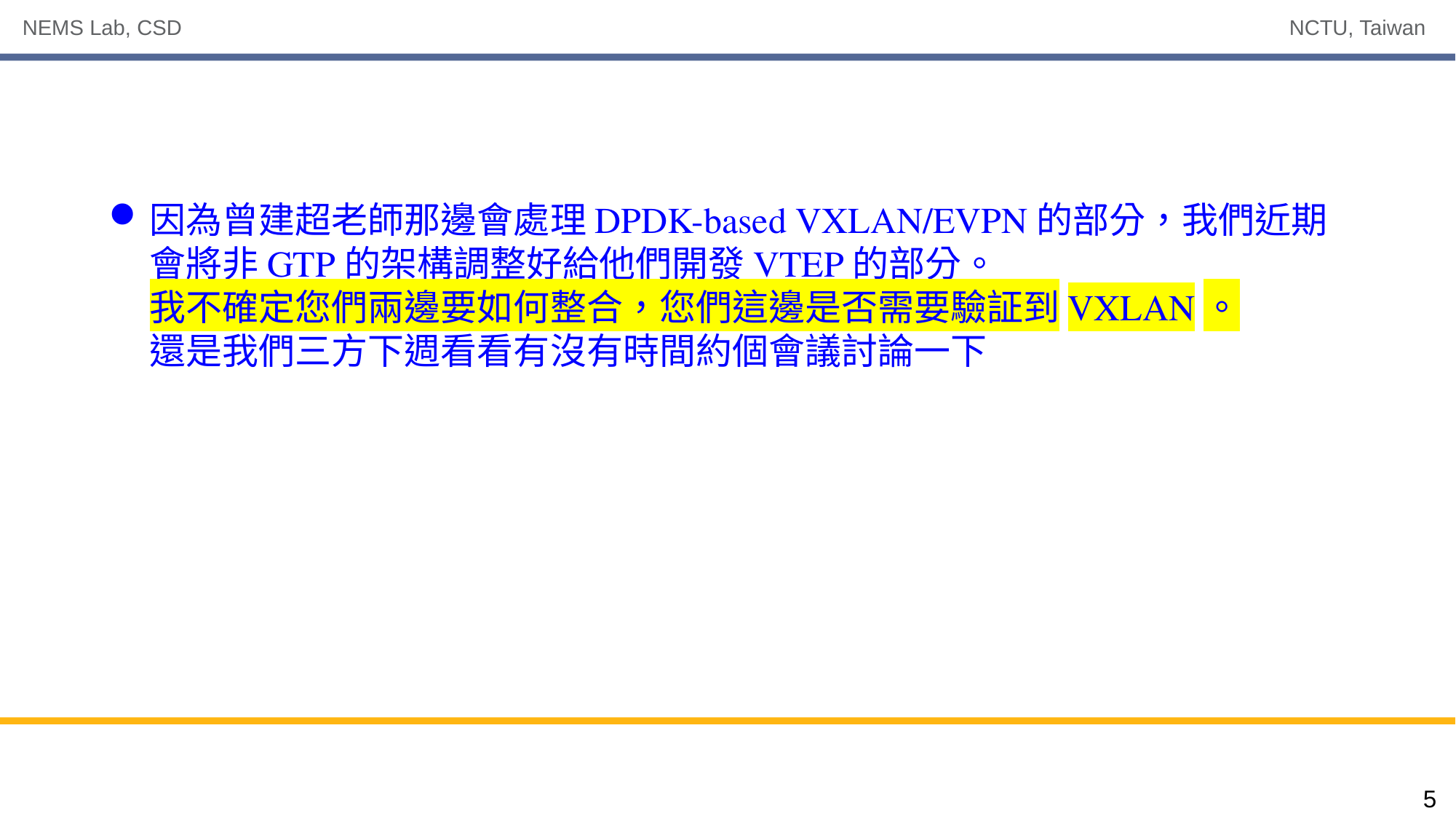

#
因為曾建超老師那邊會處理DPDK-based VXLAN/EVPN的部分，我們近期會將非GTP的架構調整好給他們開發VTEP的部分。
我不確定您們兩邊要如何整合，您們這邊是否需要驗証到VXLAN。
還是我們三方下週看看有沒有時間約個會議討論一下
5